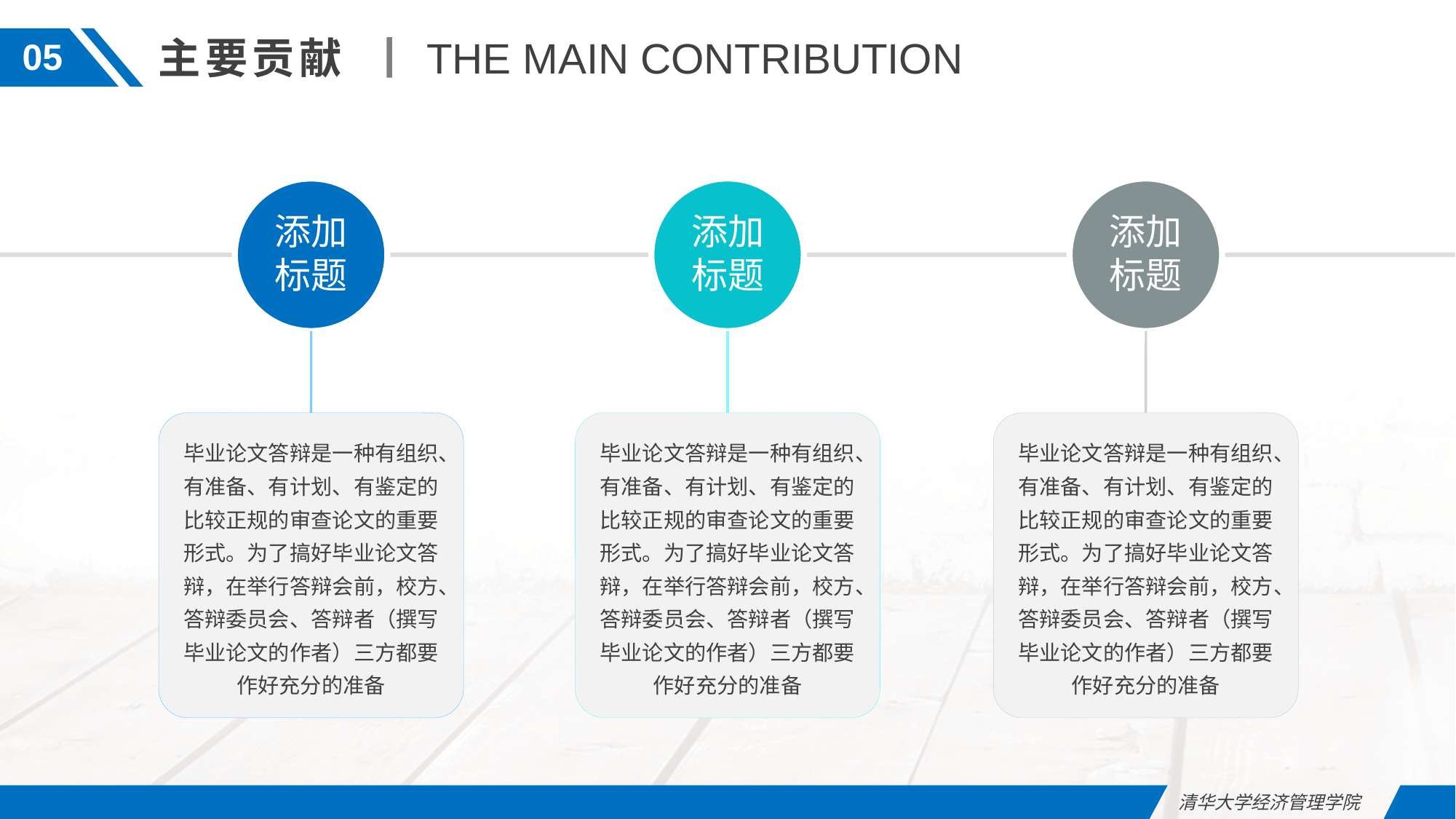

主要贡献
THE MAIN CONTRIBUTION

05

添加标题
添加标题
添加标题
毕业论文答辩是一种有组织、有准备、有计划、有鉴定的比较正规的审查论文的重要形式。为了搞好毕业论文答辩，在举行答辩会前，校方、答辩委员会、答辩者（撰写毕业论文的作者）三方都要作好充分的准备
毕业论文答辩是一种有组织、有准备、有计划、有鉴定的比较正规的审查论文的重要形式。为了搞好毕业论文答辩，在举行答辩会前，校方、答辩委员会、答辩者（撰写毕业论文的作者）三方都要作好充分的准备
毕业论文答辩是一种有组织、有准备、有计划、有鉴定的比较正规的审查论文的重要形式。为了搞好毕业论文答辩，在举行答辩会前，校方、答辩委员会、答辩者（撰写毕业论文的作者）三方都要作好充分的准备

清华大学经济管理学院